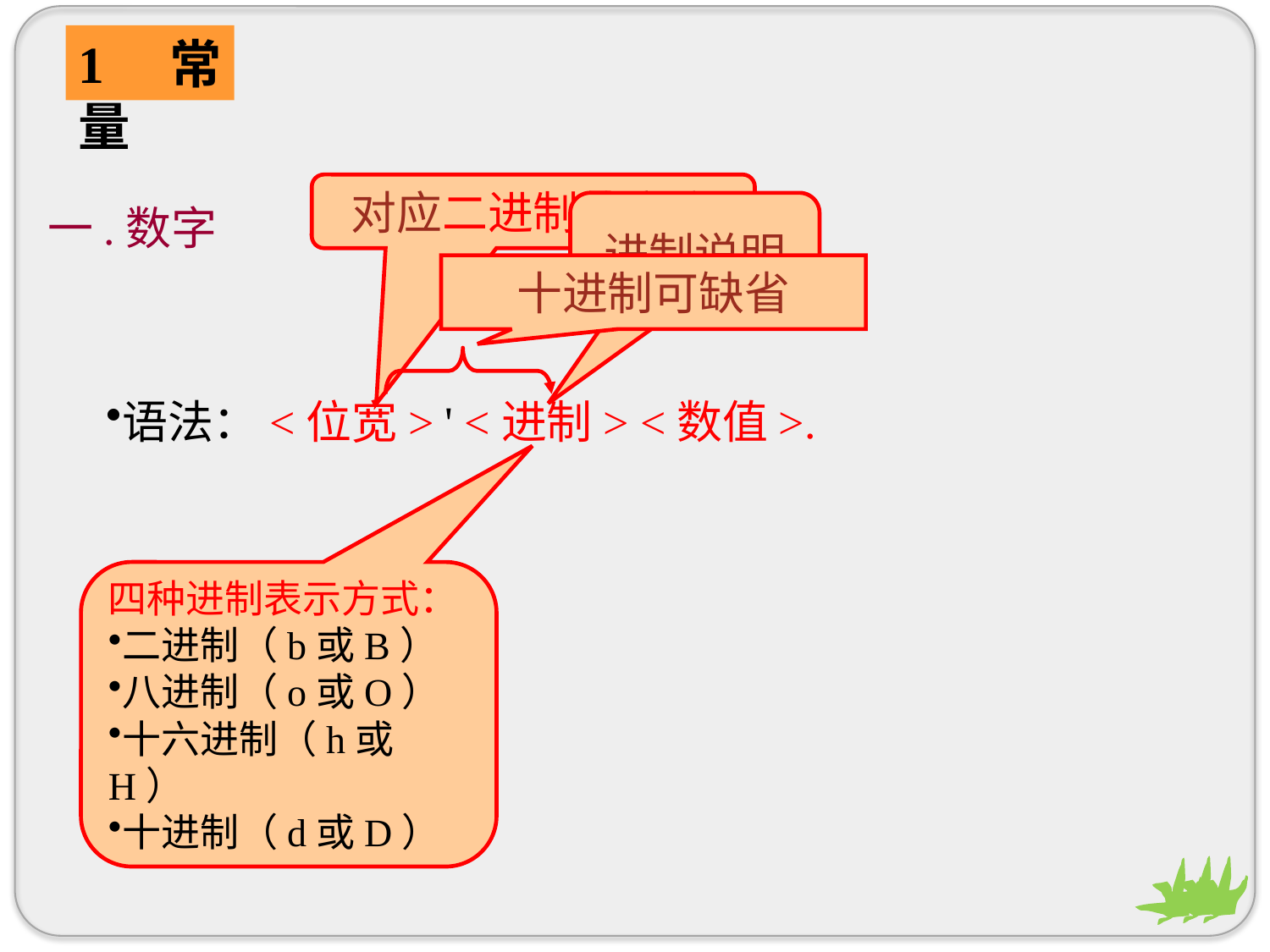

1 常量
对应二进制的宽度
一.数字
进制说明
十进制可缺省

语法：<位宽> ' <进制> <数值>.
四种进制表示方式：
二进制（b或B）
八进制（o或O）
十六进制（h或H）
十进制（d或D）
21